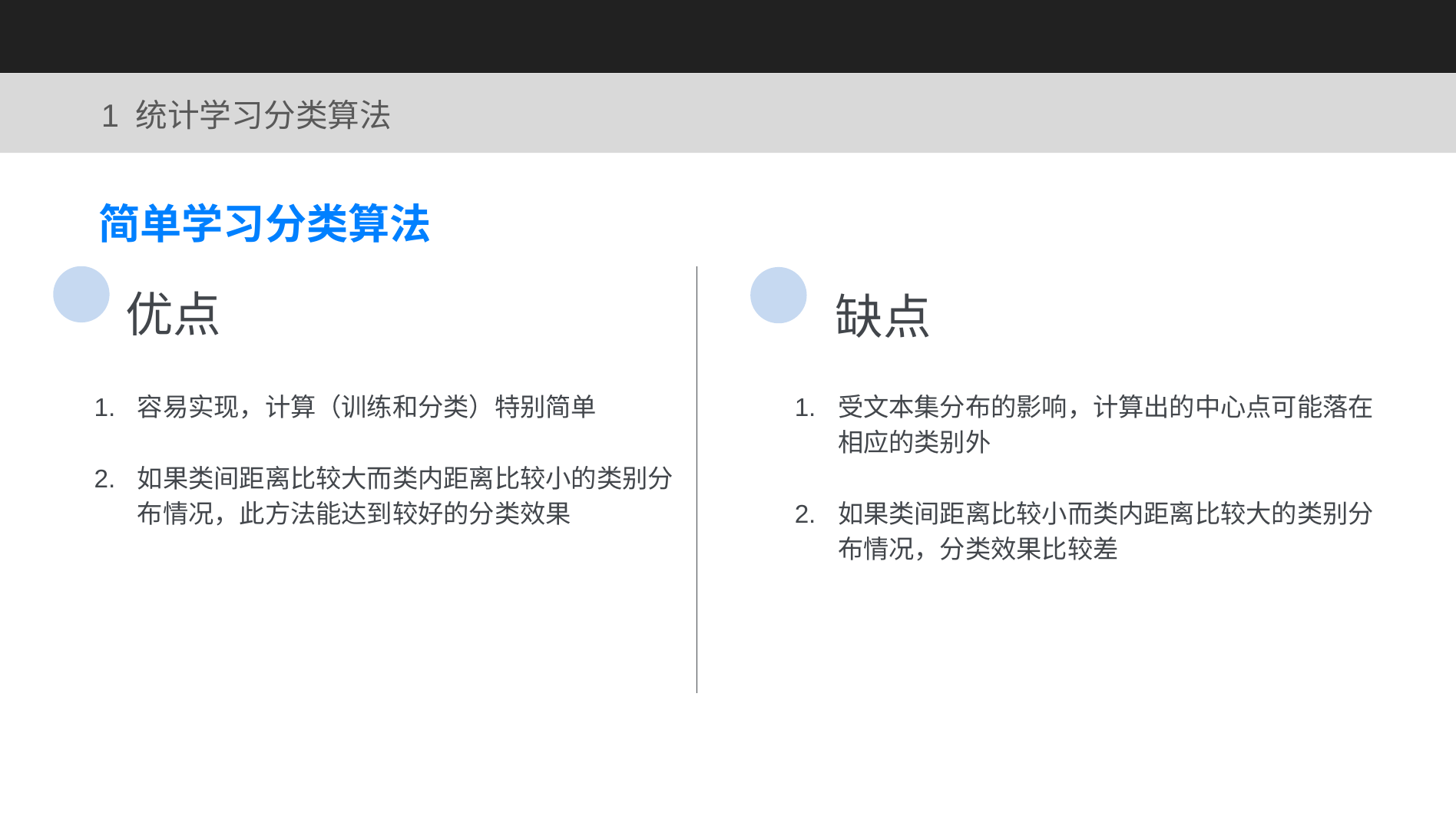

1 统计学习分类算法
简单学习分类算法

优点
缺点
容易实现，计算（训练和分类）特别简单

如果类间距离比较大而类内距离比较小的类别分布情况，此方法能达到较好的分类效果
受文本集分布的影响，计算出的中心点可能落在相应的类别外

如果类间距离比较小而类内距离比较大的类别分布情况，分类效果比较差